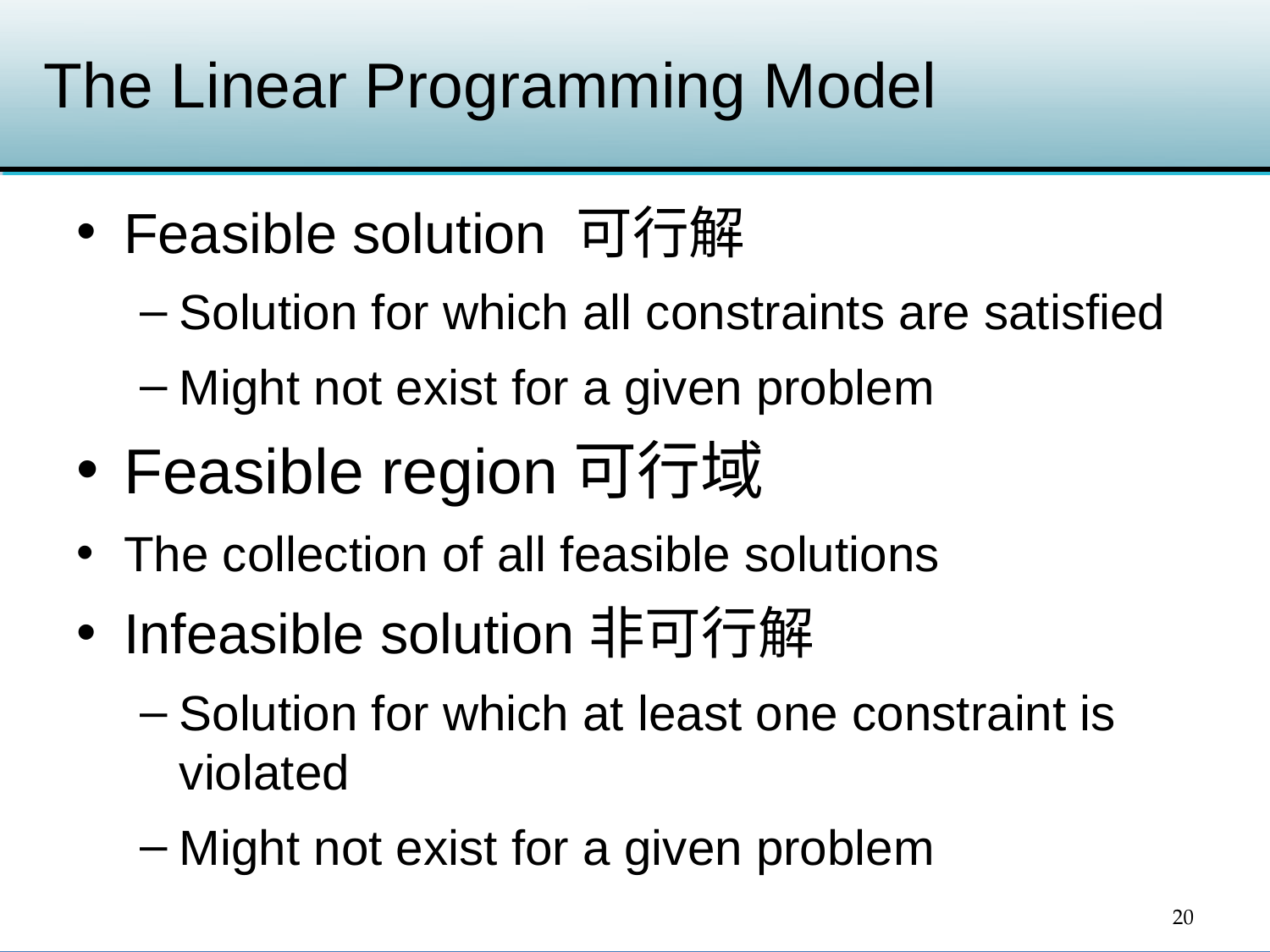

# The Linear Programming Model
Feasible solution 可行解
Solution for which all constraints are satisfied
Might not exist for a given problem
Feasible region可行域
The collection of all feasible solutions
Infeasible solution非可行解
Solution for which at least one constraint is violated
Might not exist for a given problem
20